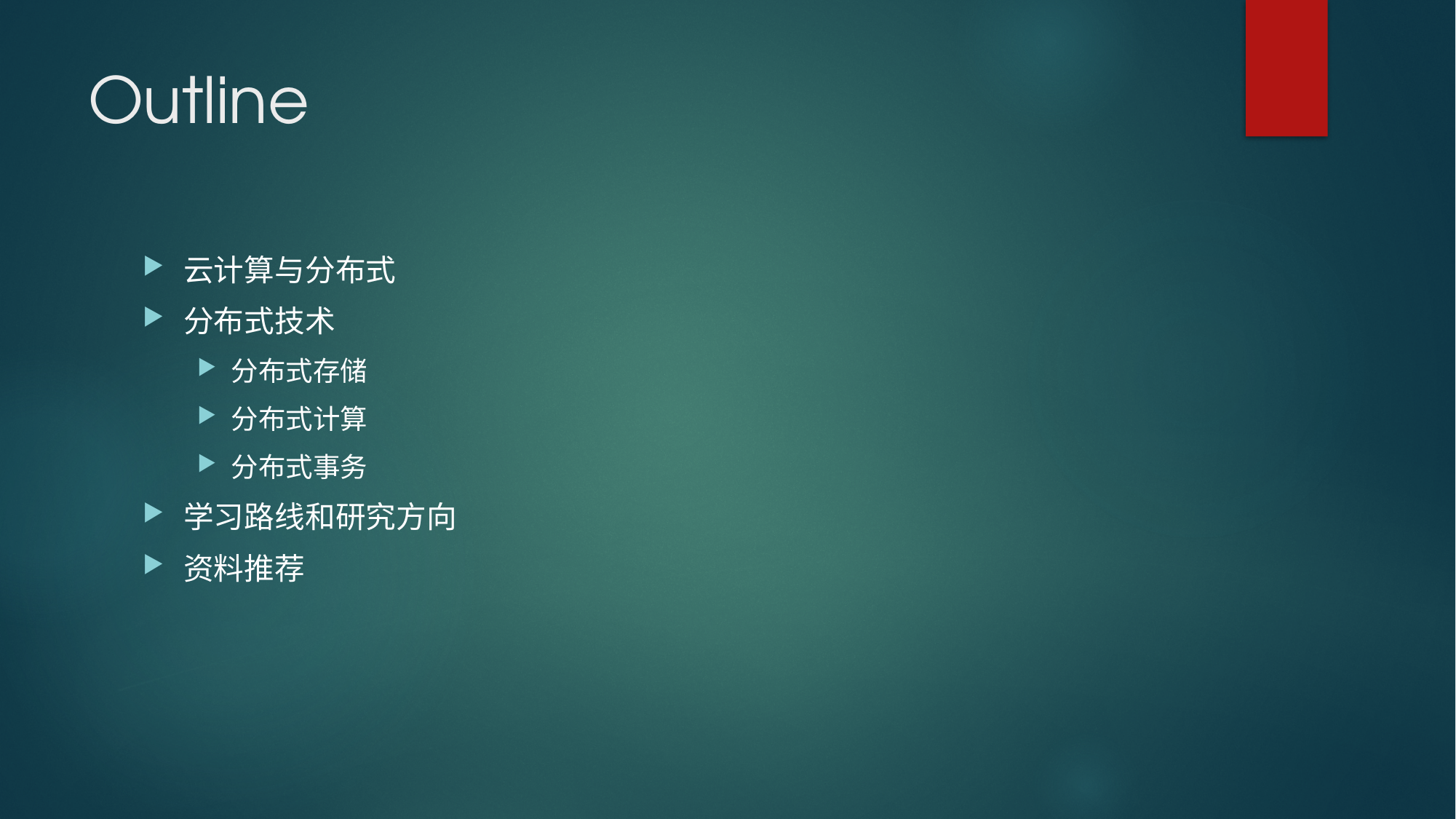

# Outline
云计算与分布式
分布式技术
分布式存储
分布式计算
分布式事务
学习路线和研究方向
资料推荐